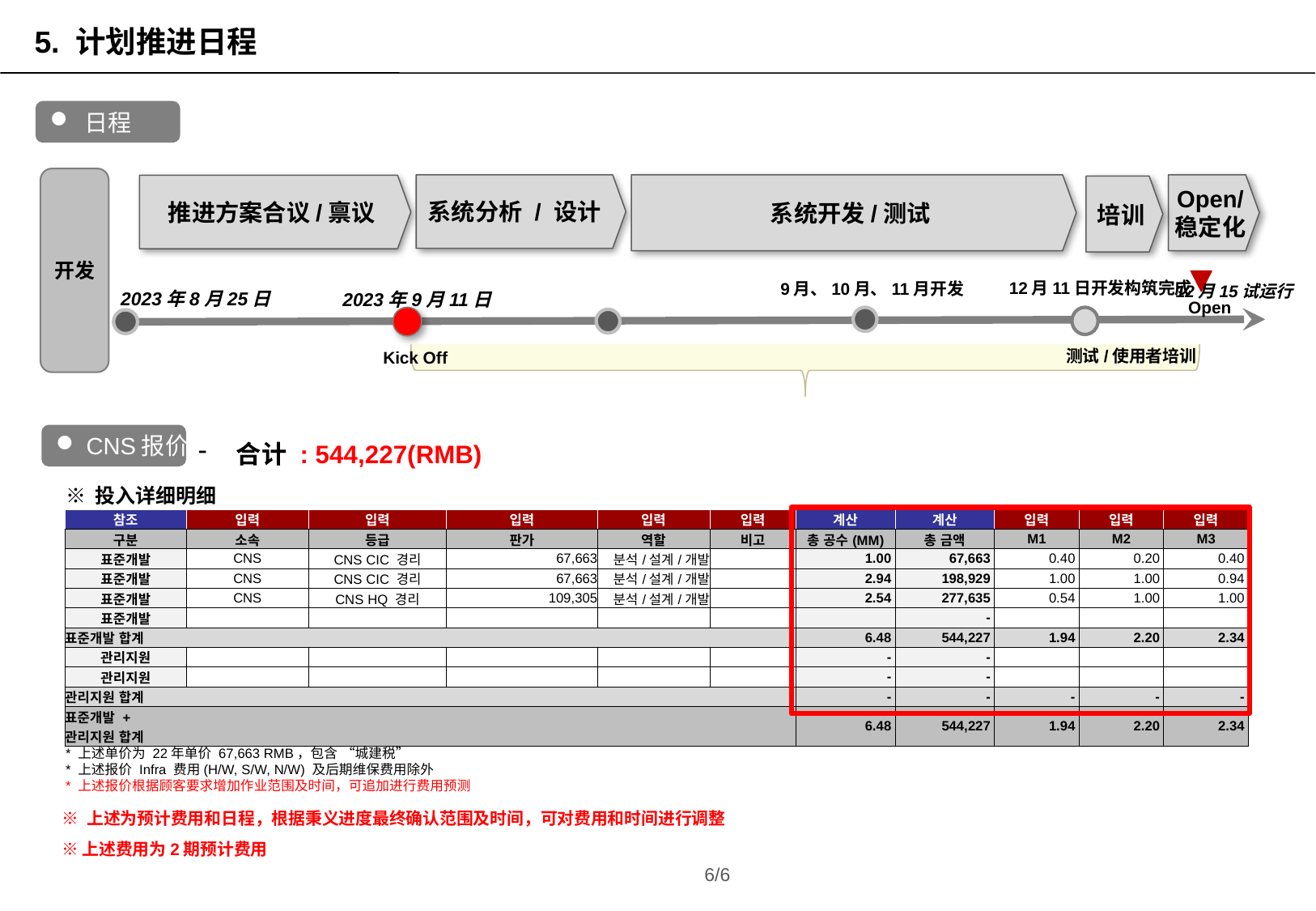

5. 计划推进日程

 日程
开发
系统开发/测试
Open/
稳定化
系统分析 / 设计
推进方案合议/禀议
培训
통합 test
12月15试运行

12月11日开发构筑完成
9月、10月、11月开发
2023年8月25日
2023年9月11日
Open

测试/使用者培训
Kick Off
 CNS报价
合计 : 544,227(RMB)
※ 投入详细明细

| 참조 | 입력 | 입력 | 입력 | 입력 | 입력 | 계산 | 계산 | 입력 | 입력 | 입력 |
| --- | --- | --- | --- | --- | --- | --- | --- | --- | --- | --- |
| 구분 | 소속 | 등급 | 판가 | 역할 | 비고 | 총 공수(MM) | 총 금액 | M1 | M2 | M3 |
| 표준개발 | CNS | CNS CIC 경리 | 67,663 | 분석/설계/개발 |  | 1.00 | 67,663 | 0.40 | 0.20 | 0.40 |
| 표준개발 | CNS | CNS CIC 경리 | 67,663 | 분석/설계/개발 |  | 2.94 | 198,929 | 1.00 | 1.00 | 0.94 |
| 표준개발 | CNS | CNS HQ 경리 | 109,305 | 분석/설계/개발 |  | 2.54 | 277,635 | 0.54 | 1.00 | 1.00 |
| 표준개발 |  |  |  |  |  |  | - |  |  |  |
| 표준개발 합계 |  |  |  |  |  | 6.48 | 544,227 | 1.94 | 2.20 | 2.34 |
| 관리지원 |  |  |  |  |  | - | - |  |  |  |
| 관리지원 |  |  |  |  |  | - | - |  |  |  |
| 관리지원 합계 |  |  |  |  |  | - | - | - | - | - |
| 표준개발 + 관리지원 합계 |  |  |  |  |  | 6.48 | 544,227 | 1.94 | 2.20 | 2.34 |
* 上述单价为 22年单价 67,663 RMB，包含 “城建税”
* 上述报价 Infra 费用(H/W, S/W, N/W) 及后期维保费用除外
* 上述报价根据顾客要求增加作业范围及时间，可追加进行费用预测
※ 上述为预计费用和日程，根据秉义进度最终确认范围及时间，可对费用和时间进行调整
※上述费用为2期预计费用

3/8
6/6